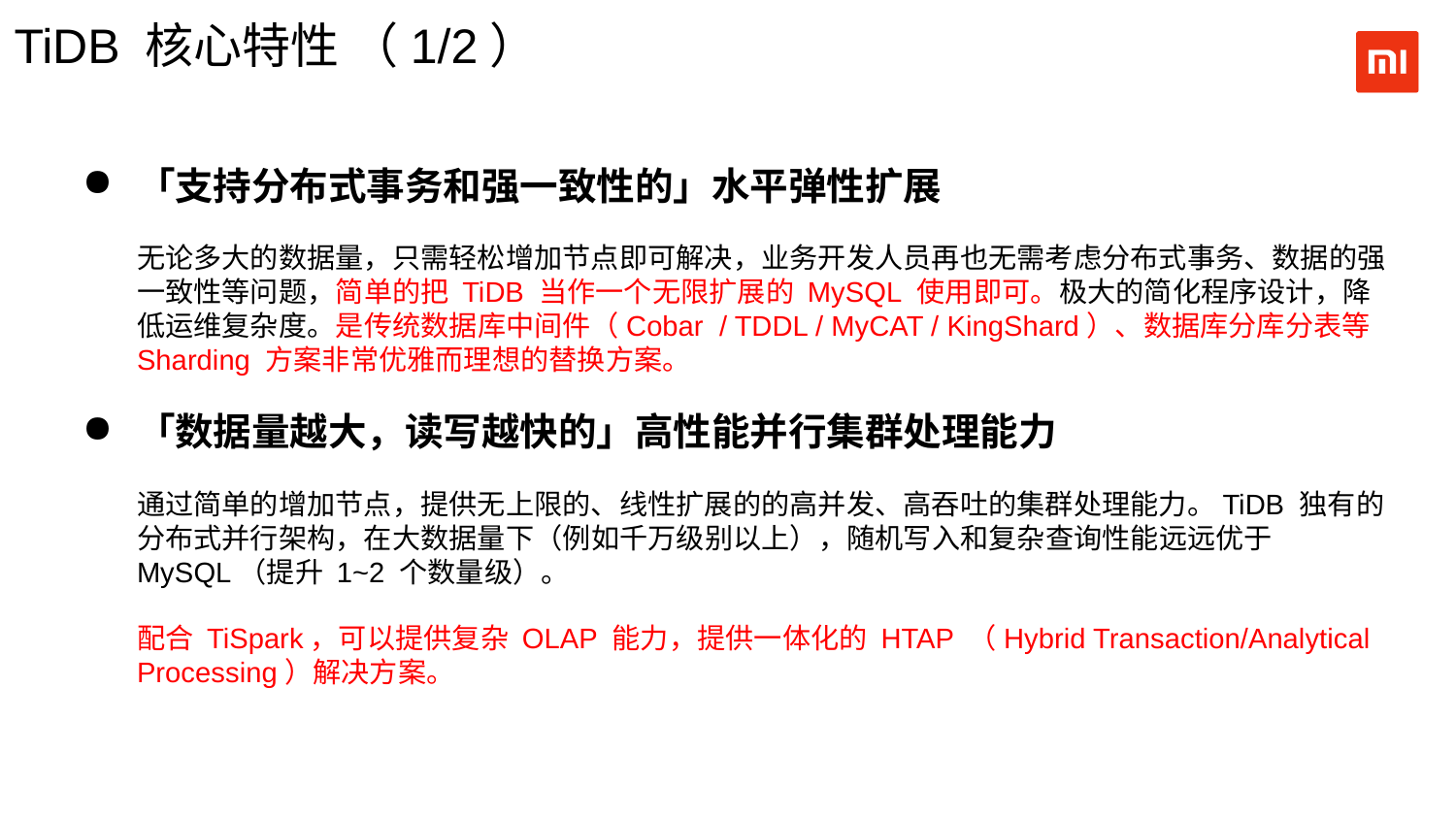

TiDB 核心特性 （1/2）

「支持分布式事务和强一致性的」水平弹性扩展
无论多大的数据量，只需轻松增加节点即可解决，业务开发人员再也无需考虑分布式事务、数据的强一致性等问题，简单的把 TiDB 当作一个无限扩展的 MySQL 使用即可。极大的简化程序设计，降低运维复杂度。是传统数据库中间件（Cobar  / TDDL / MyCAT / KingShard）、数据库分库分表等 Sharding 方案非常优雅而理想的替换方案。
「数据量越大，读写越快的」高性能并行集群处理能力
通过简单的增加节点，提供无上限的、线性扩展的的高并发、高吞吐的集群处理能力。TiDB 独有的分布式并行架构，在大数据量下（例如千万级别以上），随机写入和复杂查询性能远远优于 MySQL（提升 1~2 个数量级）。
配合 TiSpark，可以提供复杂 OLAP 能力，提供一体化的 HTAP （Hybrid Transaction/Analytical Processing）解决方案。